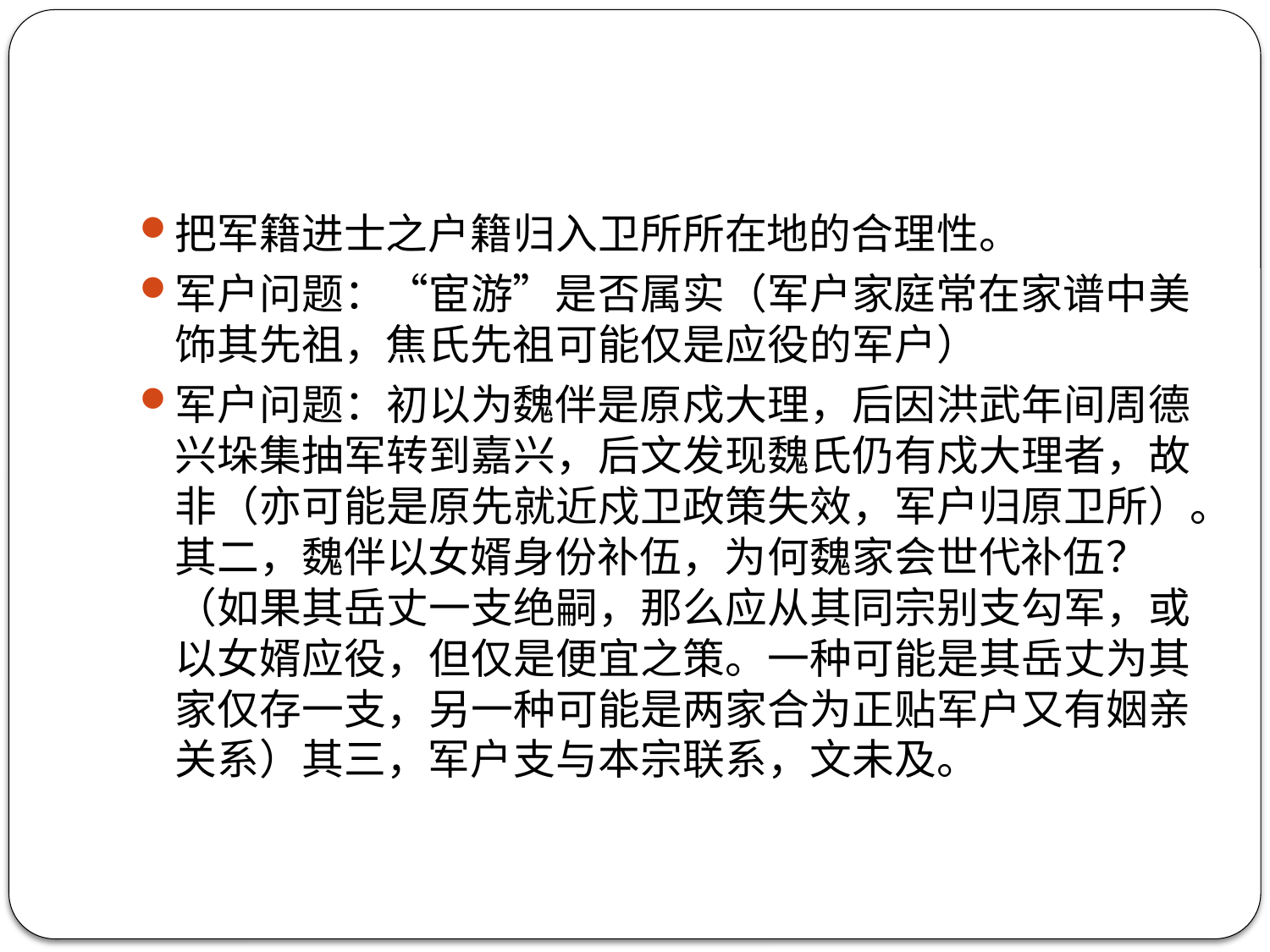

#
把军籍进士之户籍归入卫所所在地的合理性。
军户问题：“宦游”是否属实（军户家庭常在家谱中美饰其先祖，焦氏先祖可能仅是应役的军户）
军户问题：初以为魏伴是原戍大理，后因洪武年间周德兴垛集抽军转到嘉兴，后文发现魏氏仍有戍大理者，故非（亦可能是原先就近戍卫政策失效，军户归原卫所）。其二，魏伴以女婿身份补伍，为何魏家会世代补伍？（如果其岳丈一支绝嗣，那么应从其同宗别支勾军，或以女婿应役，但仅是便宜之策。一种可能是其岳丈为其家仅存一支，另一种可能是两家合为正贴军户又有姻亲关系）其三，军户支与本宗联系，文未及。